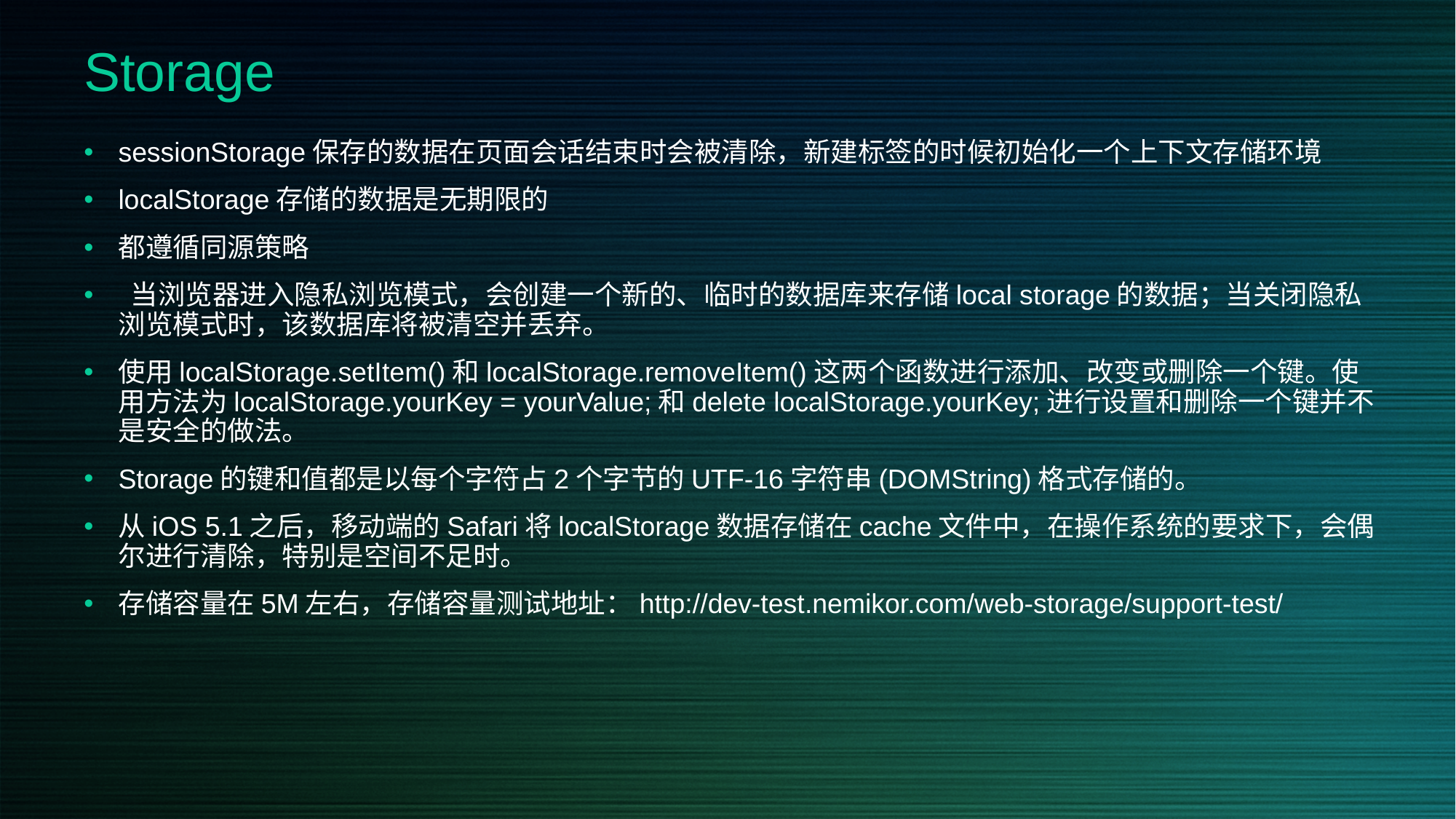

# Storage
sessionStorage保存的数据在页面会话结束时会被清除，新建标签的时候初始化一个上下文存储环境
localStorage存储的数据是无期限的
都遵循同源策略
 当浏览器进入隐私浏览模式，会创建一个新的、临时的数据库来存储local storage的数据；当关闭隐私浏览模式时，该数据库将被清空并丢弃。
使用localStorage.setItem()和localStorage.removeItem()这两个函数进行添加、改变或删除一个键。使用方法为localStorage.yourKey = yourValue;和delete localStorage.yourKey;进行设置和删除一个键并不是安全的做法。
Storage的键和值都是以每个字符占2个字节的UTF-16字符串(DOMString)格式存储的。
从iOS 5.1之后，移动端的Safari将localStorage数据存储在cache文件中，在操作系统的要求下，会偶尔进行清除，特别是空间不足时。
存储容量在5M左右，存储容量测试地址：http://dev-test.nemikor.com/web-storage/support-test/